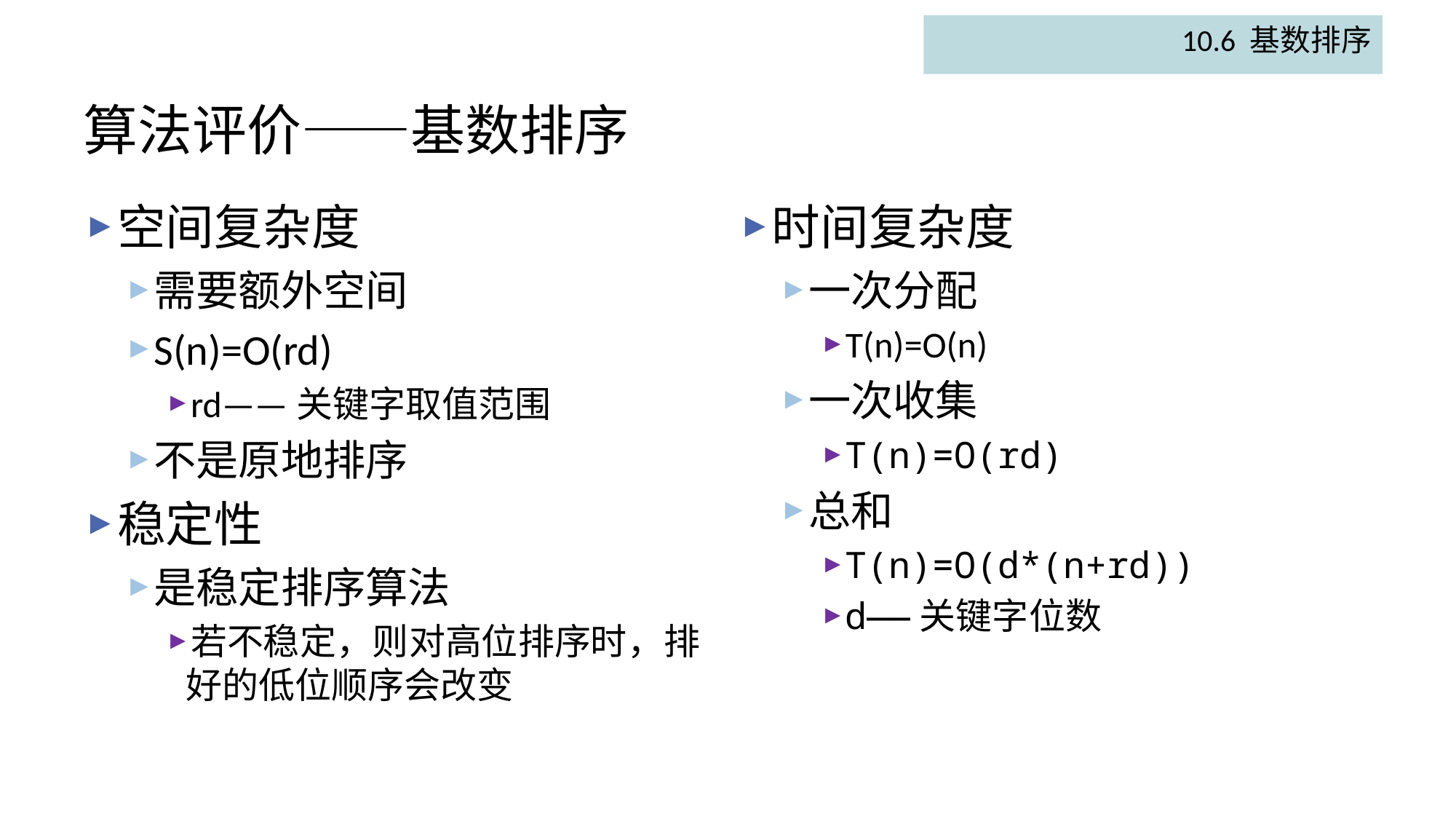

10.6 基数排序
# 算法评价——基数排序
空间复杂度
需要额外空间
S(n)=O(rd)
rd——关键字取值范围
不是原地排序
稳定性
是稳定排序算法
若不稳定，则对高位排序时，排好的低位顺序会改变
时间复杂度
一次分配
T(n)=O(n)
一次收集
T(n)=O(rd)
总和
T(n)=O(d*(n+rd))
d——关键字位数